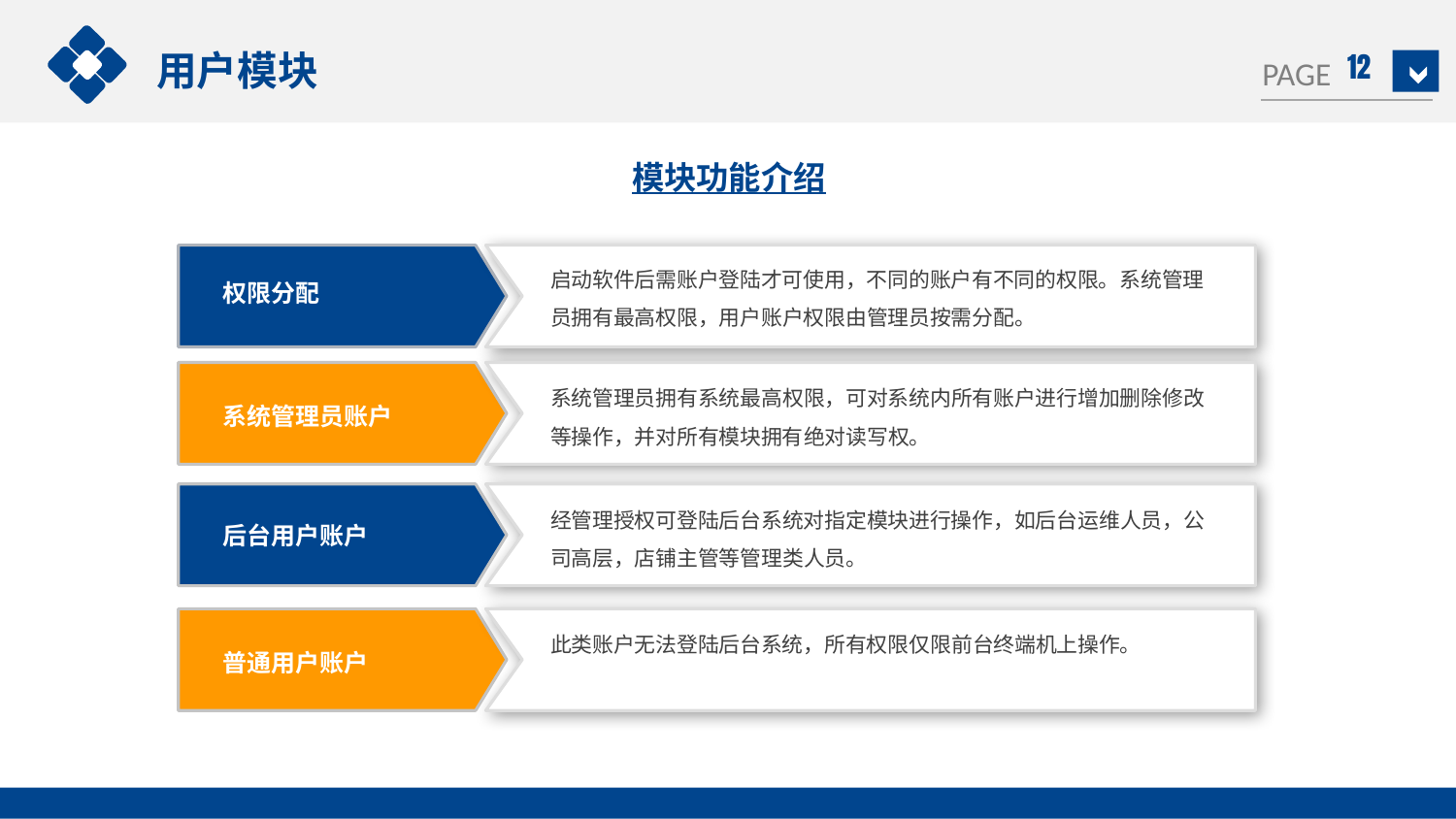

用户模块
12
模块功能介绍

启动软件后需账户登陆才可使用，不同的账户有不同的权限。系统管理员拥有最高权限，用户账户权限由管理员按需分配。
权限分配

系统管理员拥有系统最高权限，可对系统内所有账户进行增加删除修改等操作，并对所有模块拥有绝对读写权。
系统管理员账户

经管理授权可登陆后台系统对指定模块进行操作，如后台运维人员，公司高层，店铺主管等管理类人员。
后台用户账户

此类账户无法登陆后台系统，所有权限仅限前台终端机上操作。
普通用户账户